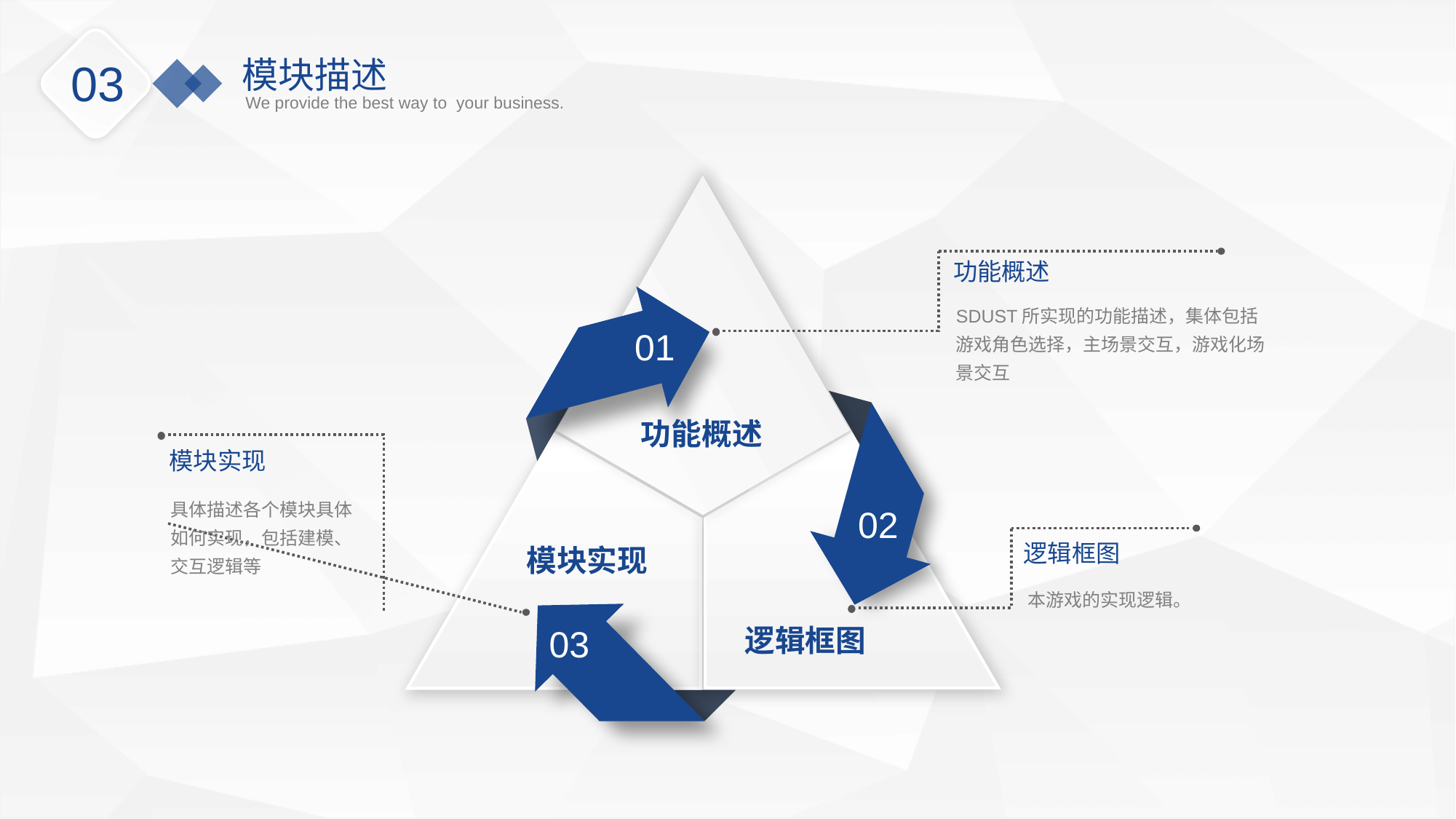

模块描述
We provide the best way to  your business.
03

功能概述
SDUST所实现的功能描述，集体包括游戏角色选择，主场景交互，游戏化场景交互

01

02
功能概述

模块实现
具体描述各个模块具体如何实现，包括建模、交互逻辑等

逻辑框图
本游戏的实现逻辑。

模块实现

03
逻辑框图